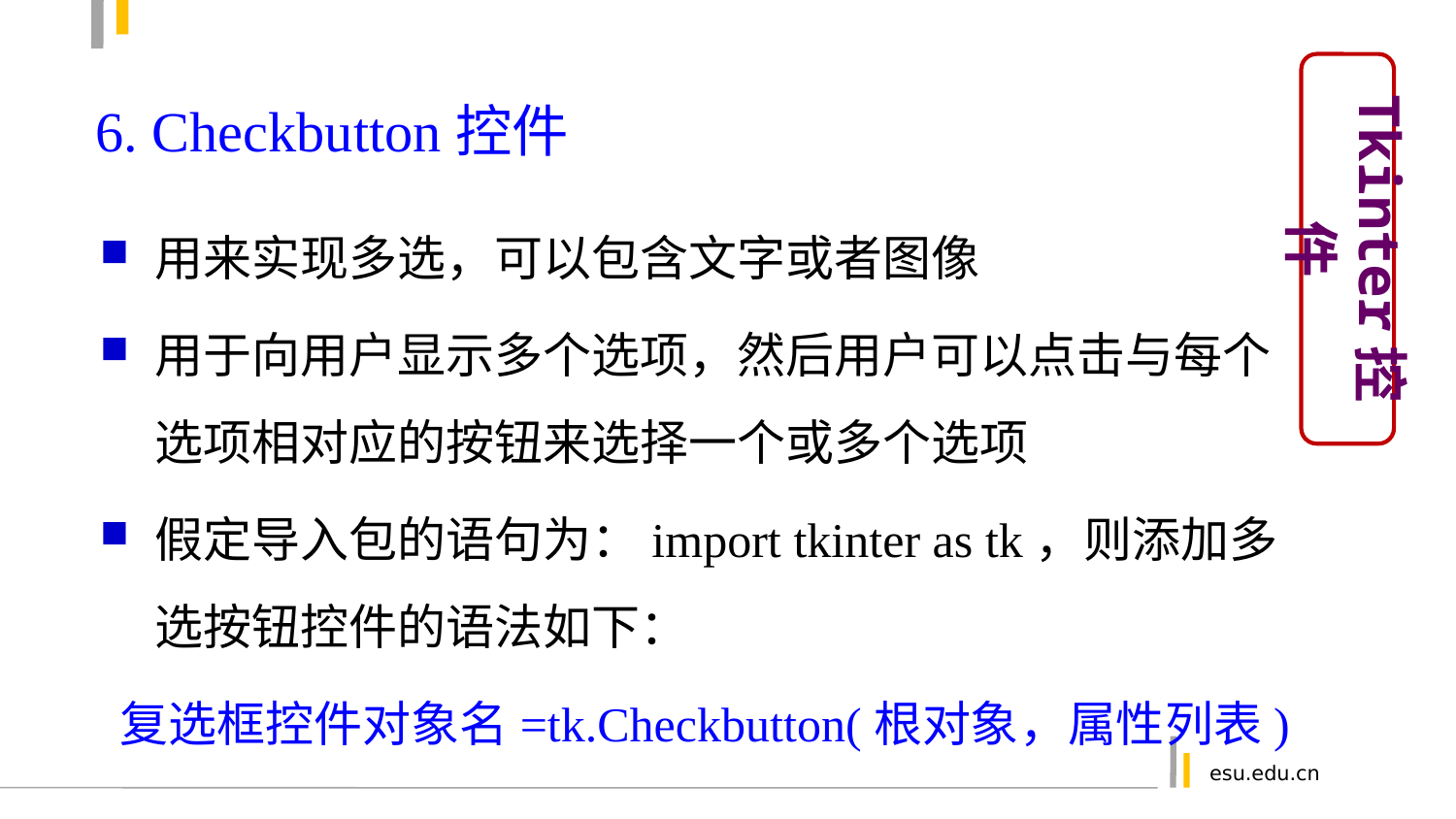

Tkinter控件
6. Checkbutton控件
用来实现多选，可以包含文字或者图像
用于向用户显示多个选项，然后用户可以点击与每个选项相对应的按钮来选择一个或多个选项
假定导入包的语句为：import tkinter as tk，则添加多选按钮控件的语法如下：
复选框控件对象名=tk.Checkbutton(根对象，属性列表)